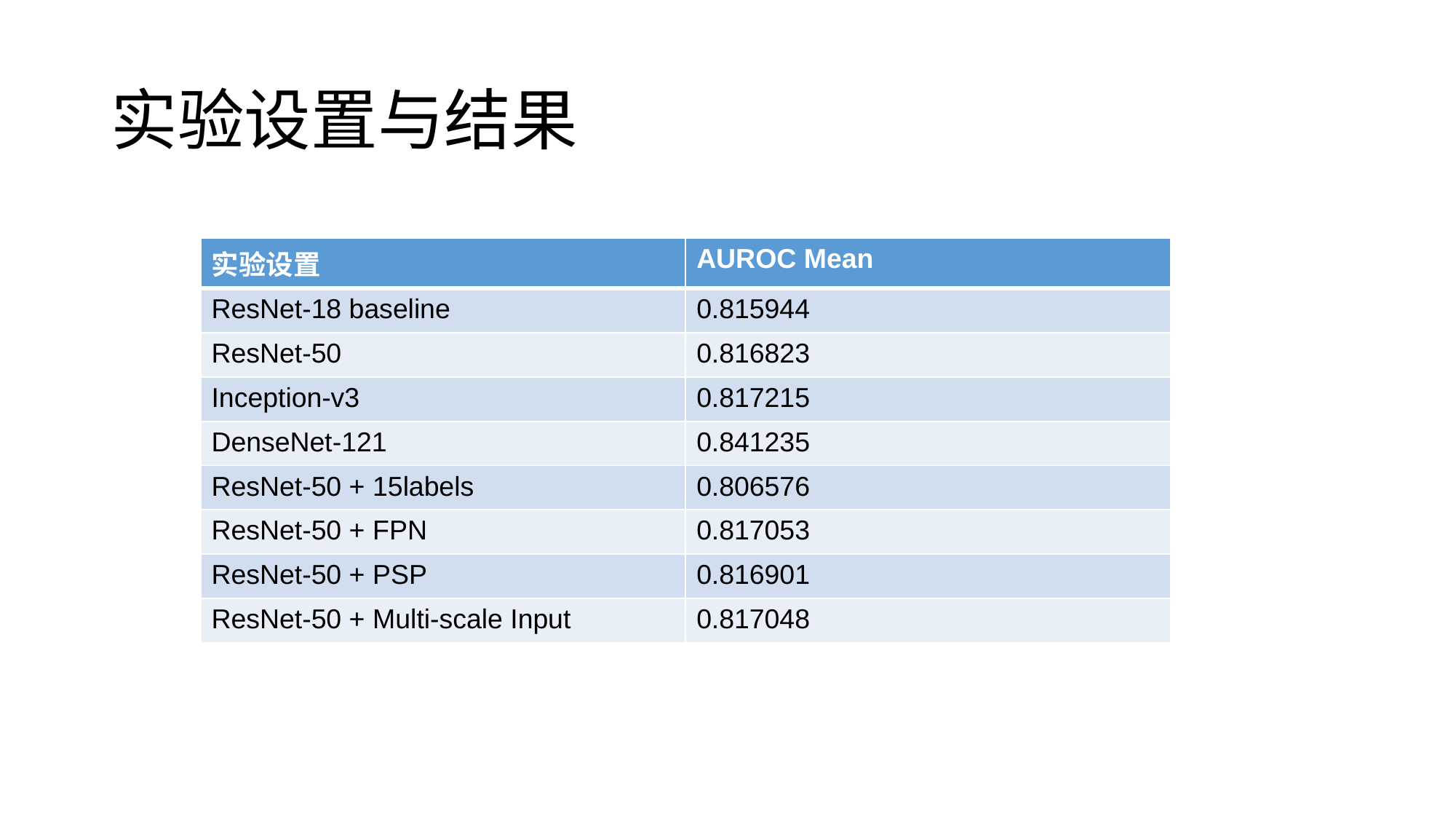

# 实验设置与结果

| 实验设置 | AUROC Mean |
| --- | --- |
| ResNet-18 baseline | 0.815944 |
| ResNet-50 | 0.816823 |
| Inception-v3 | 0.817215 |
| DenseNet-121 | 0.841235 |
| ResNet-50 + 15labels | 0.806576 |
| ResNet-50 + FPN | 0.817053 |
| ResNet-50 + PSP | 0.816901 |
| ResNet-50 + Multi-scale Input | 0.817048 |